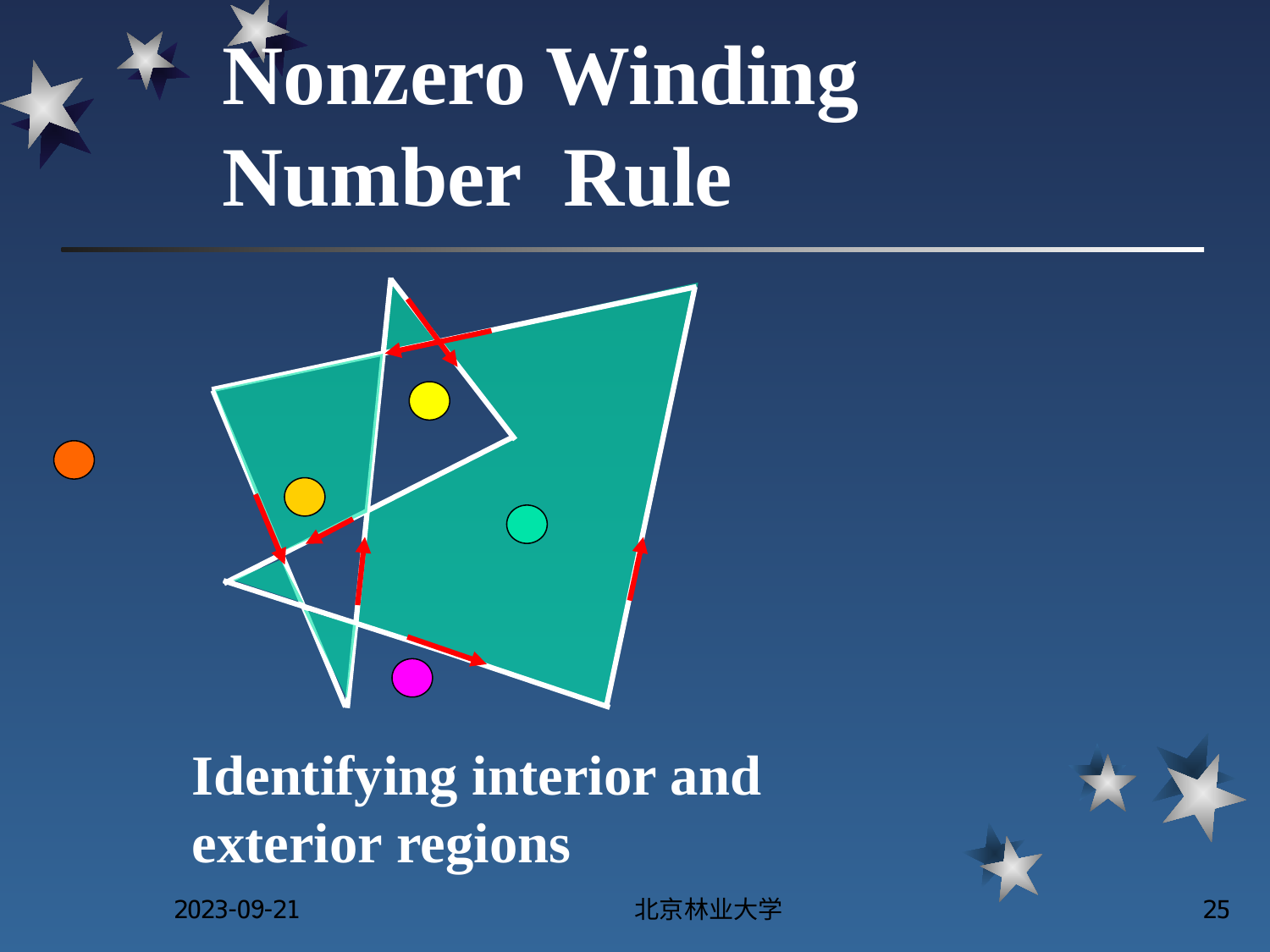

# Nonzero Winding Number  Rule

Identifying interior and exterior regions
2023-09-21
北京林业大学
25